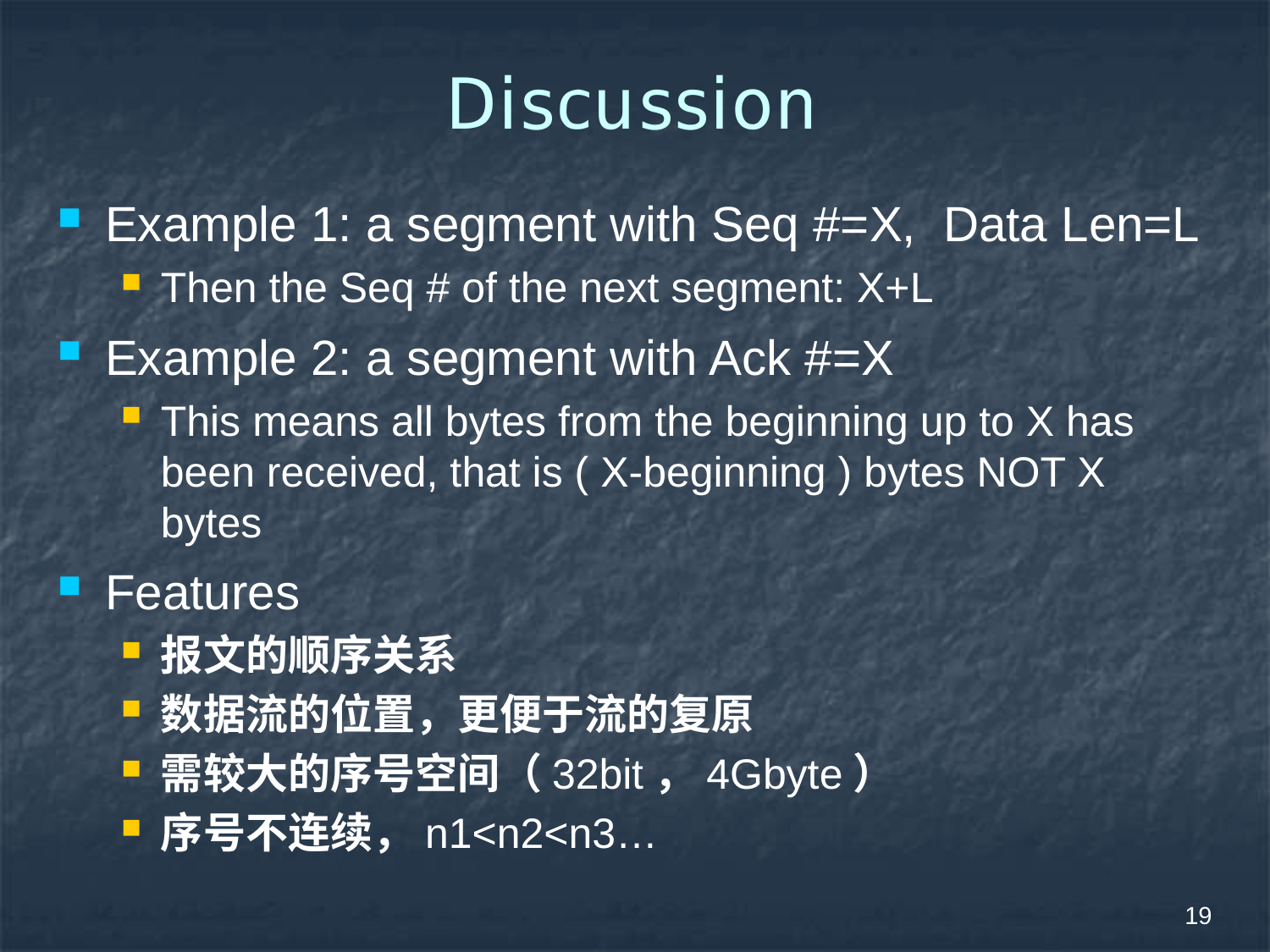

# Discussion
Example 1: a segment with Seq #=X,  Data Len=L
Then the Seq # of the next segment: X+L
Example 2: a segment with Ack #=X
This means all bytes from the beginning up to X has been received, that is ( X-beginning ) bytes NOT X bytes
Features
报文的顺序关系
数据流的位置，更便于流的复原
需较大的序号空间（32bit，4Gbyte）
序号不连续，n1<n2<n3…
19